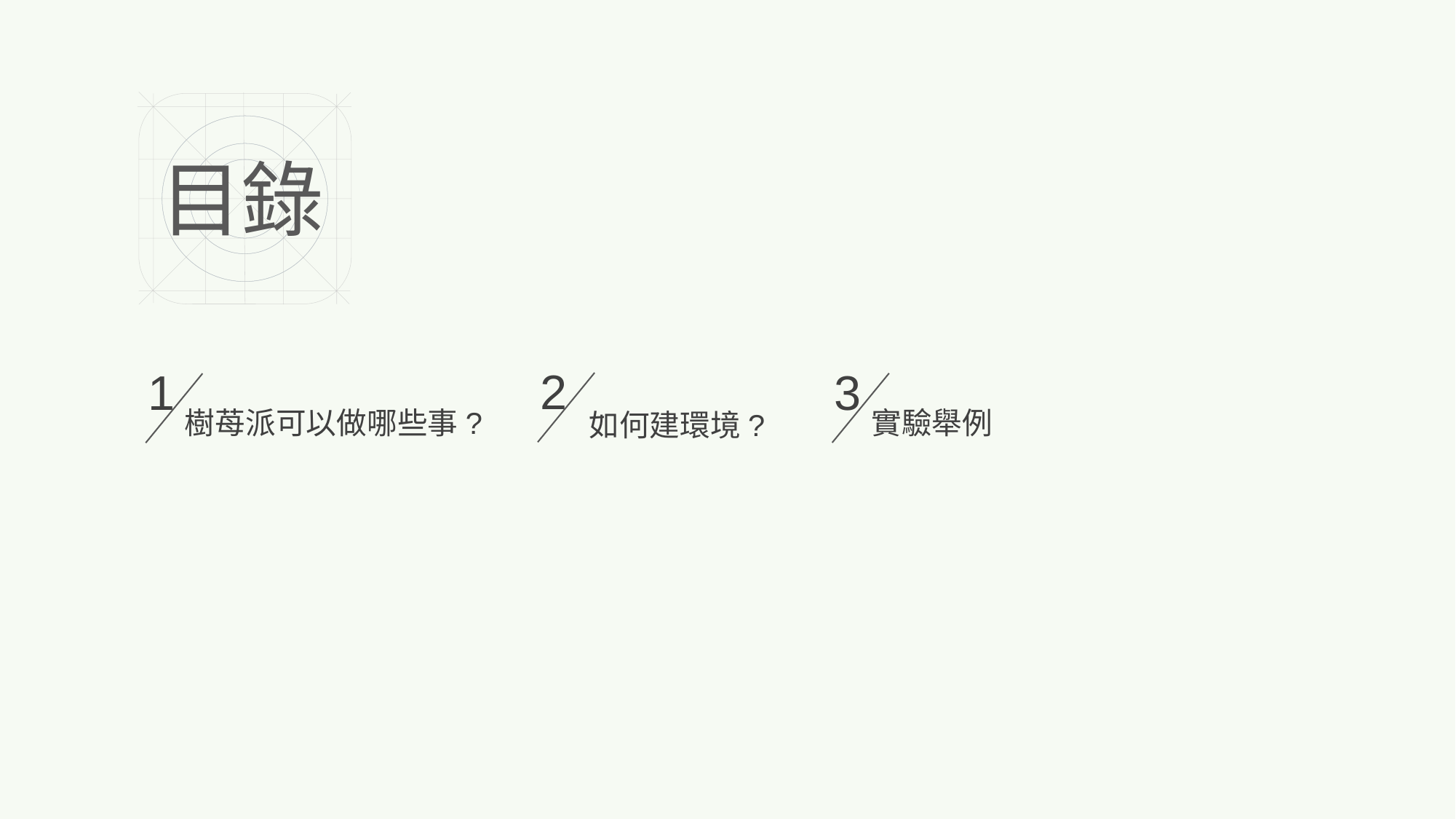

目錄
2
3
1
實驗舉例
樹苺派可以做哪些事?
如何建環境?